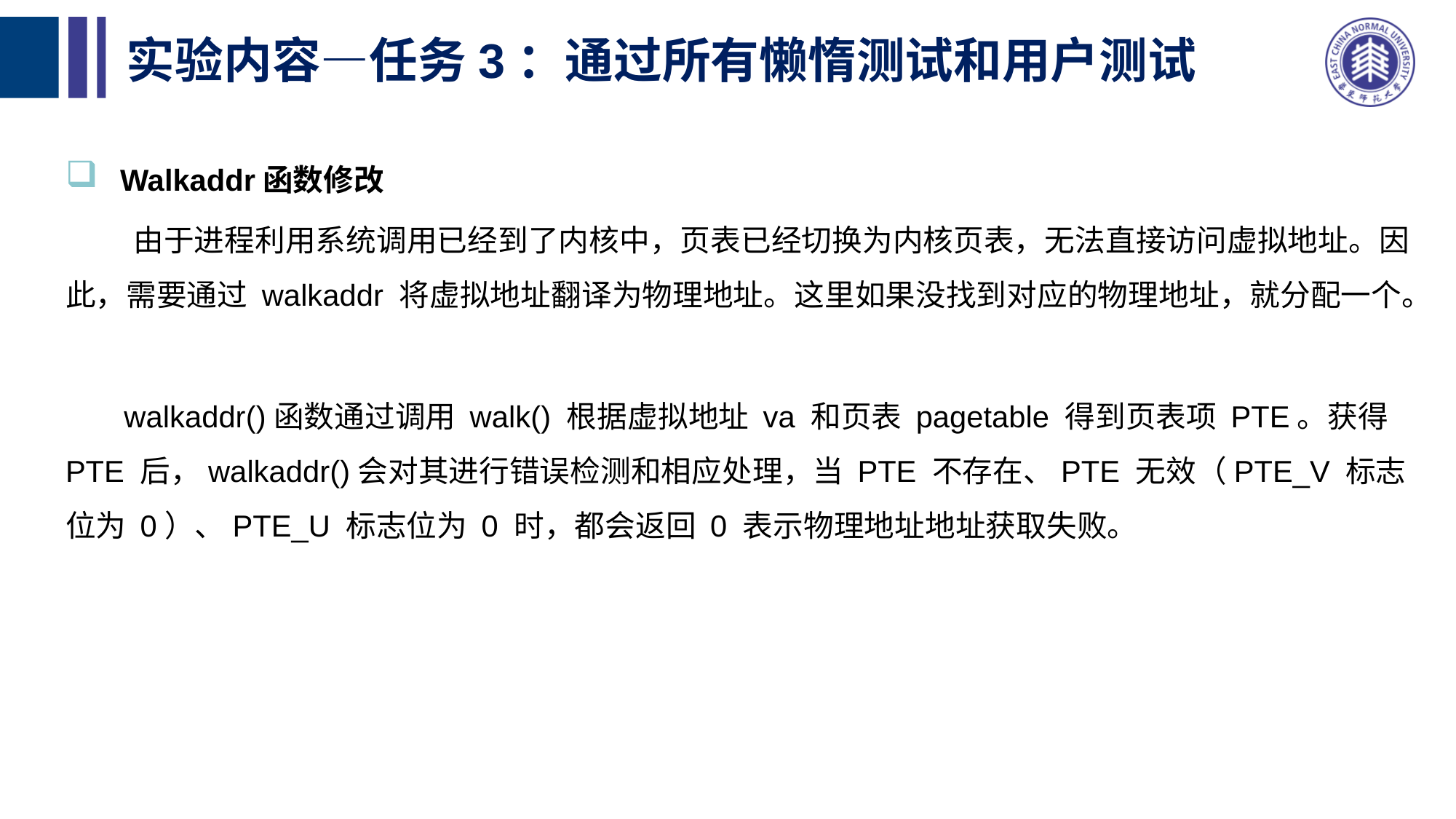

# 实验内容—任务3：通过所有懒惰测试和用户测试
Walkaddr函数修改
         由于进程利用系统调用已经到了内核中，页表已经切换为内核页表，无法直接访问虚拟地址。因此，需要通过 walkaddr 将虚拟地址翻译为物理地址。这里如果没找到对应的物理地址，就分配一个。

       walkaddr()函数通过调用 walk() 根据虚拟地址 va 和页表 pagetable 得到页表项 PTE。获得PTE 后，walkaddr()会对其进行错误检测和相应处理，当 PTE 不存在、PTE 无效（PTE_V 标志位为 0）、PTE_U 标志位为 0 时，都会返回 0 表示物理地址地址获取失败。